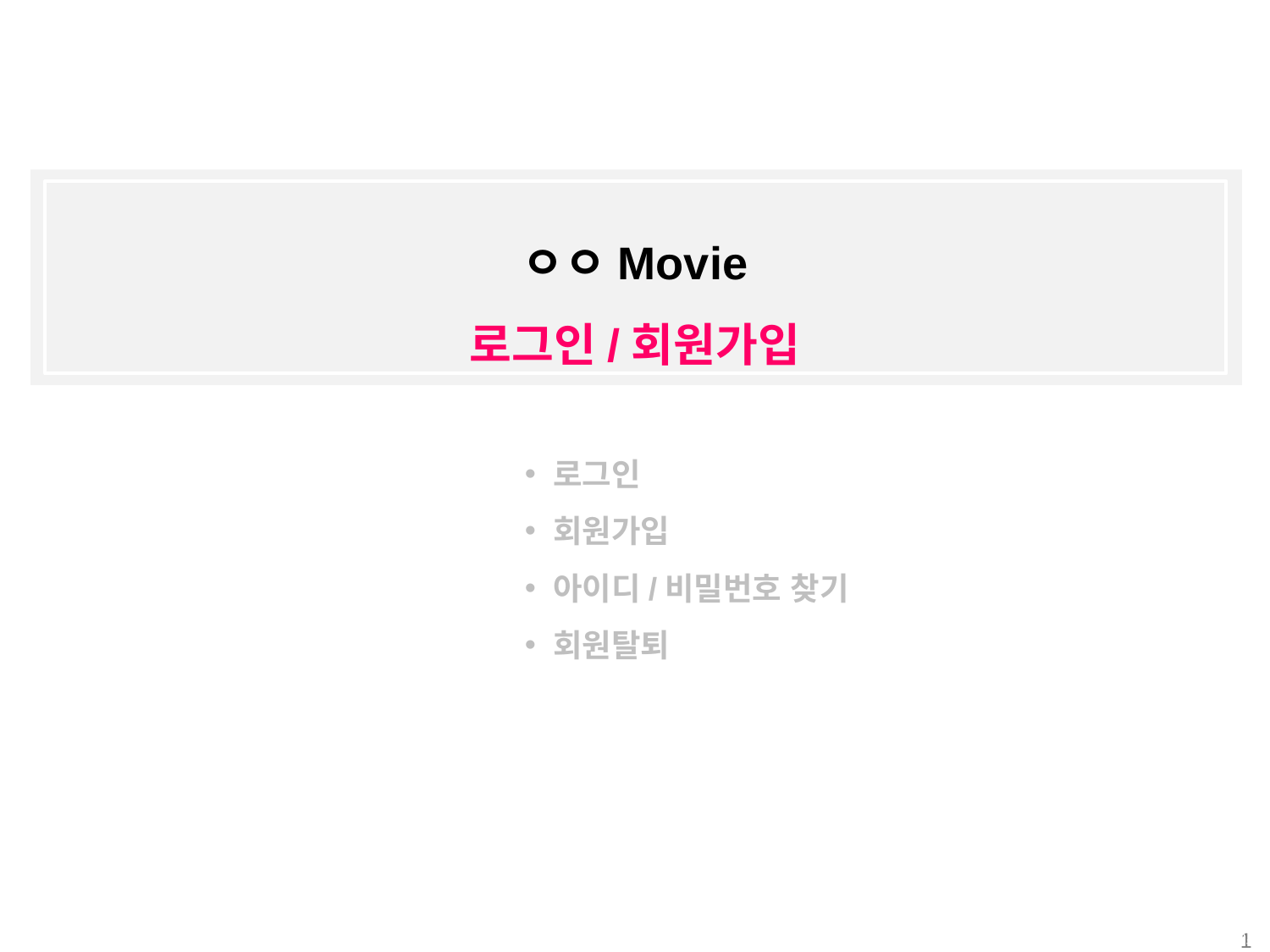

ㅇㅇMovie
로그인/회원가입
로그인
회원가입
아이디/비밀번호 찾기
회원탈퇴
1
서브인덱스